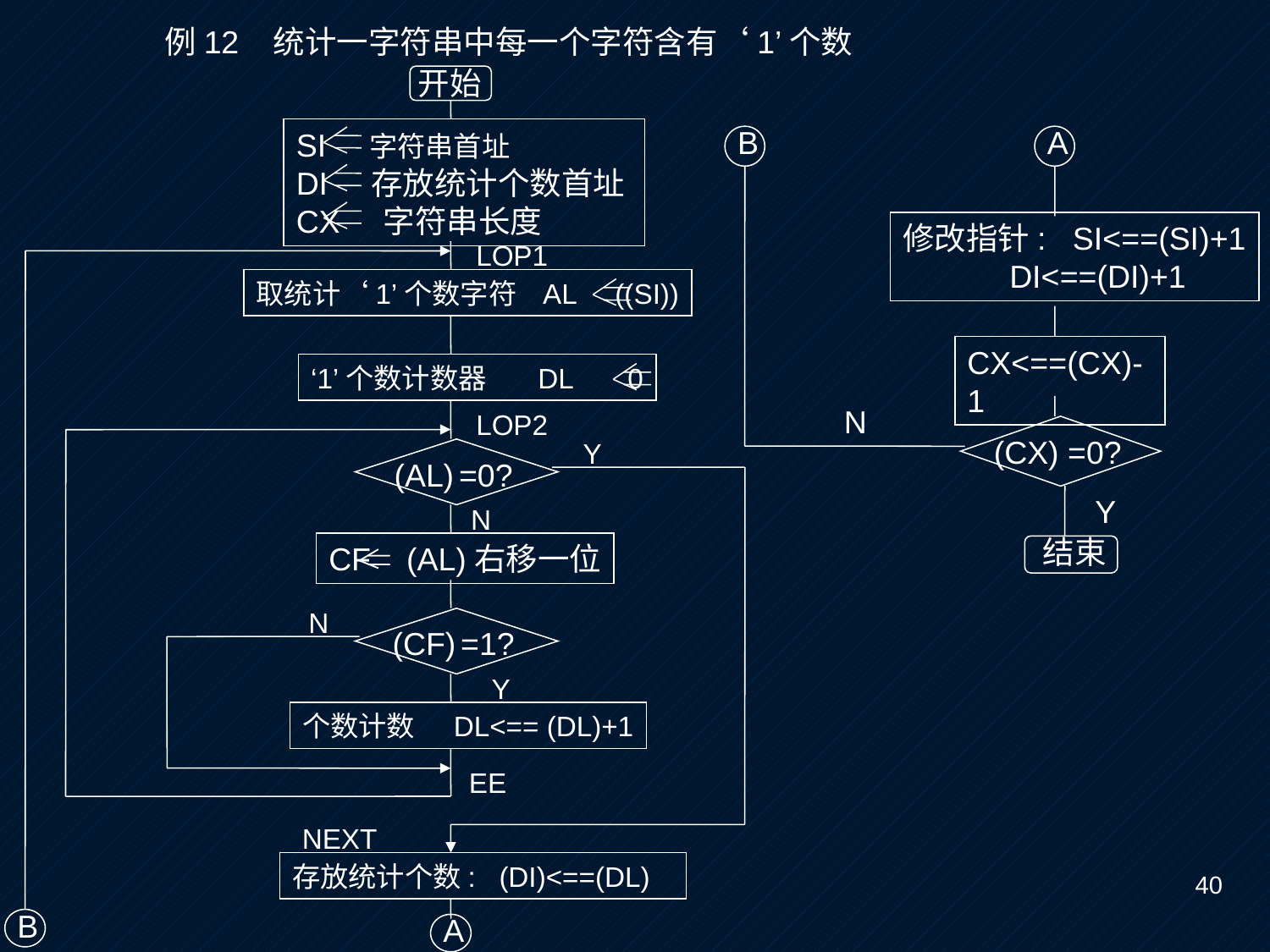

例12   统计一字符串中每一个字符含有‘1’个数
 开始

SI    字符串首址
DI    存放统计个数首址
CX    字符串长度

LOP1

取统计‘1’个数字符   AL     ((SI))

‘1’个数计数器       DL       0

LOP2

Y

(AL) =0?

N

CF    (AL)右移一位

N

(CF) =1?

Y

个数计数     DL<== (DL)+1

EE

NEXT

存放统计个数:   (DI)<==(DL)
B

A

B
A

修改指针:   SI<==(SI)+1
            DI<==(DI)+1

CX<==(CX)-1
N

(CX) =0?

Y
 结束

40